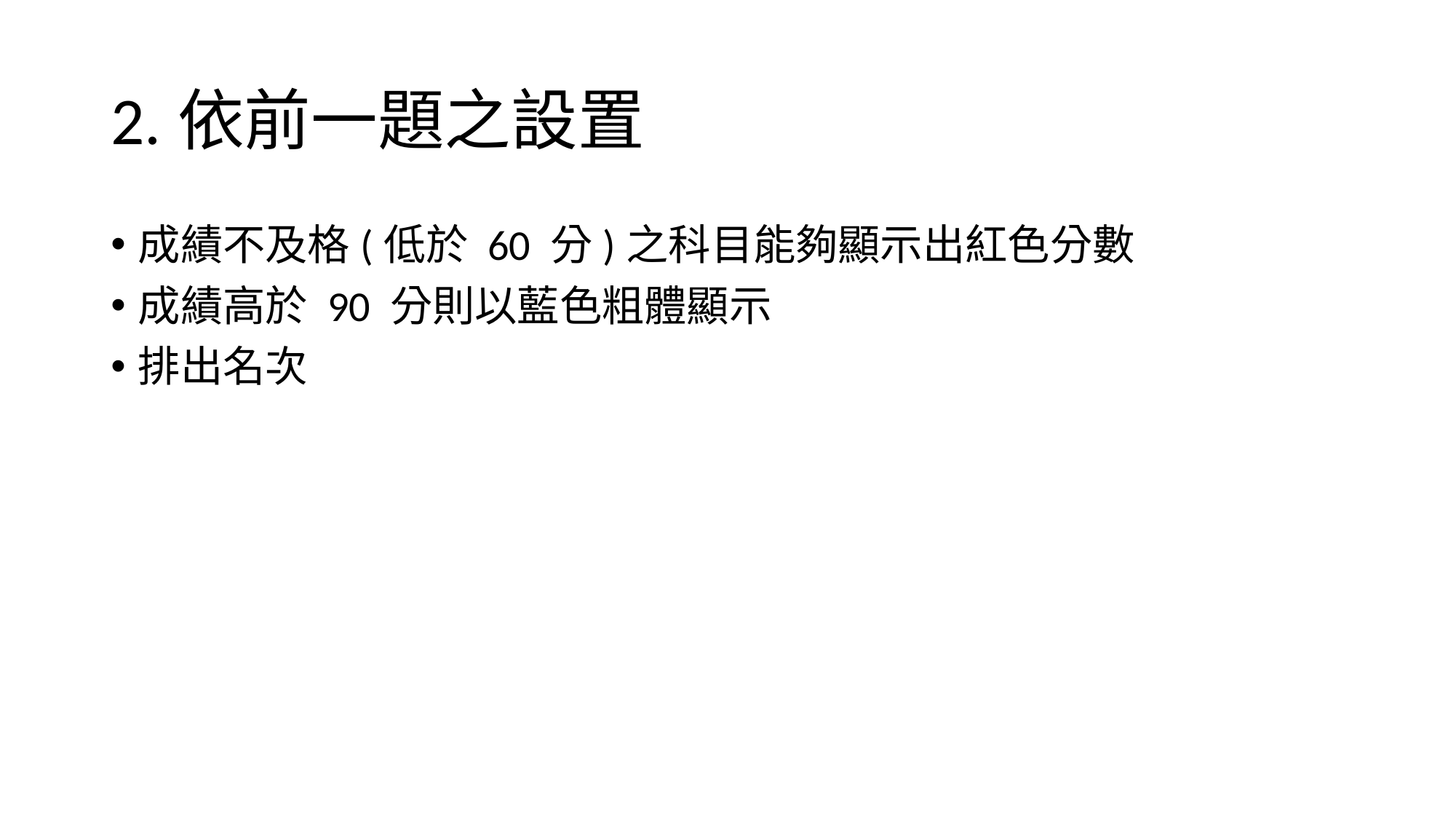

# 2.依前一題之設置
成績不及格(低於 60 分)之科目能夠顯示出紅色分數
成績高於 90 分則以藍色粗體顯示
排出名次